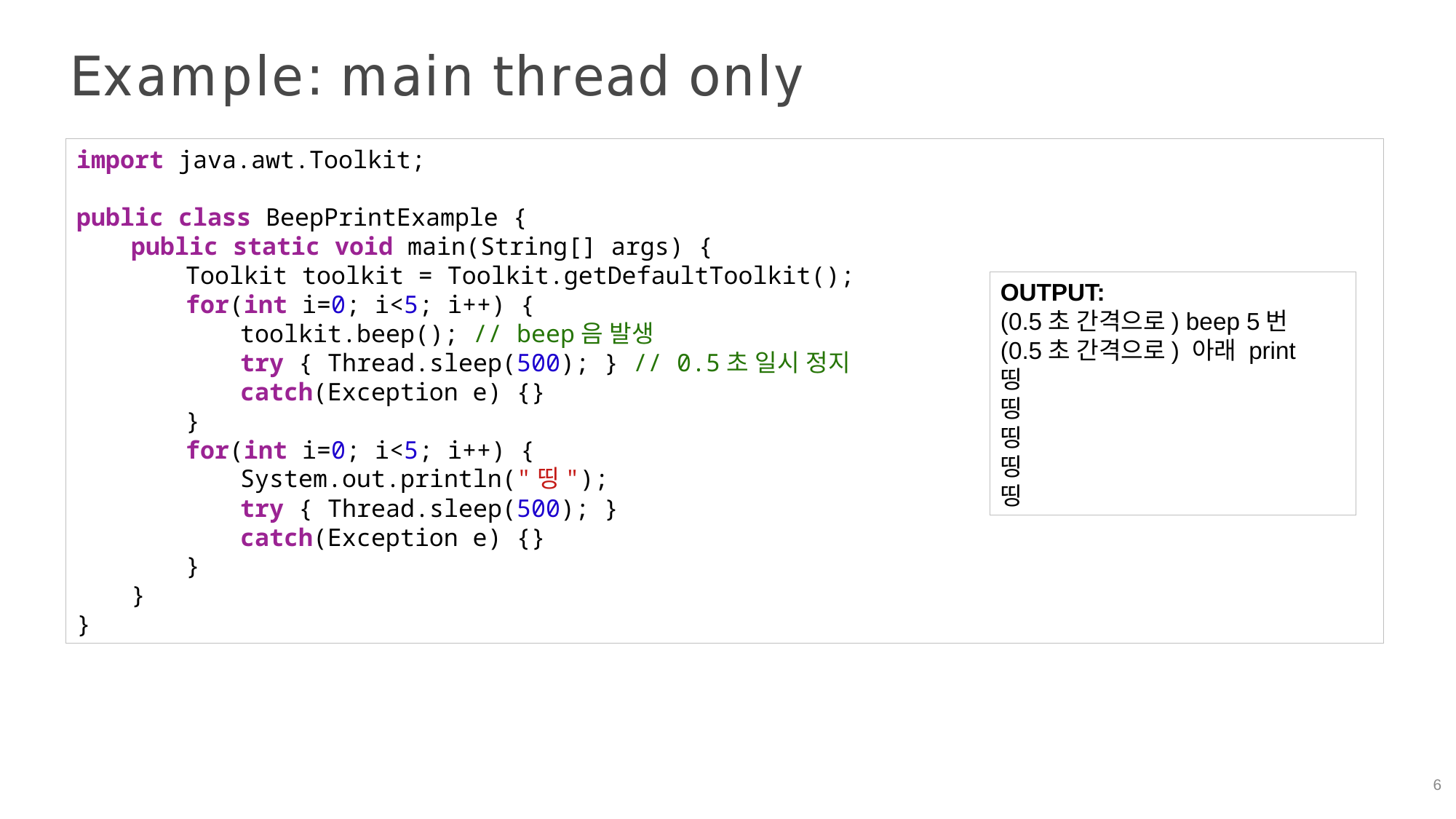

# Example: main thread only
import java.awt.Toolkit;

public class BeepPrintExample {
public static void main(String[] args) {
Toolkit toolkit = Toolkit.getDefaultToolkit();
for(int i=0; i<5; i++) {
toolkit.beep(); // beep음 발생
try { Thread.sleep(500); } // 0.5초 일시 정지
catch(Exception e) {}
}
for(int i=0; i<5; i++) {
System.out.println("띵");
try { Thread.sleep(500); }
catch(Exception e) {}
}
}
}
OUTPUT:
(0.5초 간격으로) beep 5번
(0.5초 간격으로) 아래 print
띵
띵
띵
띵
띵
6